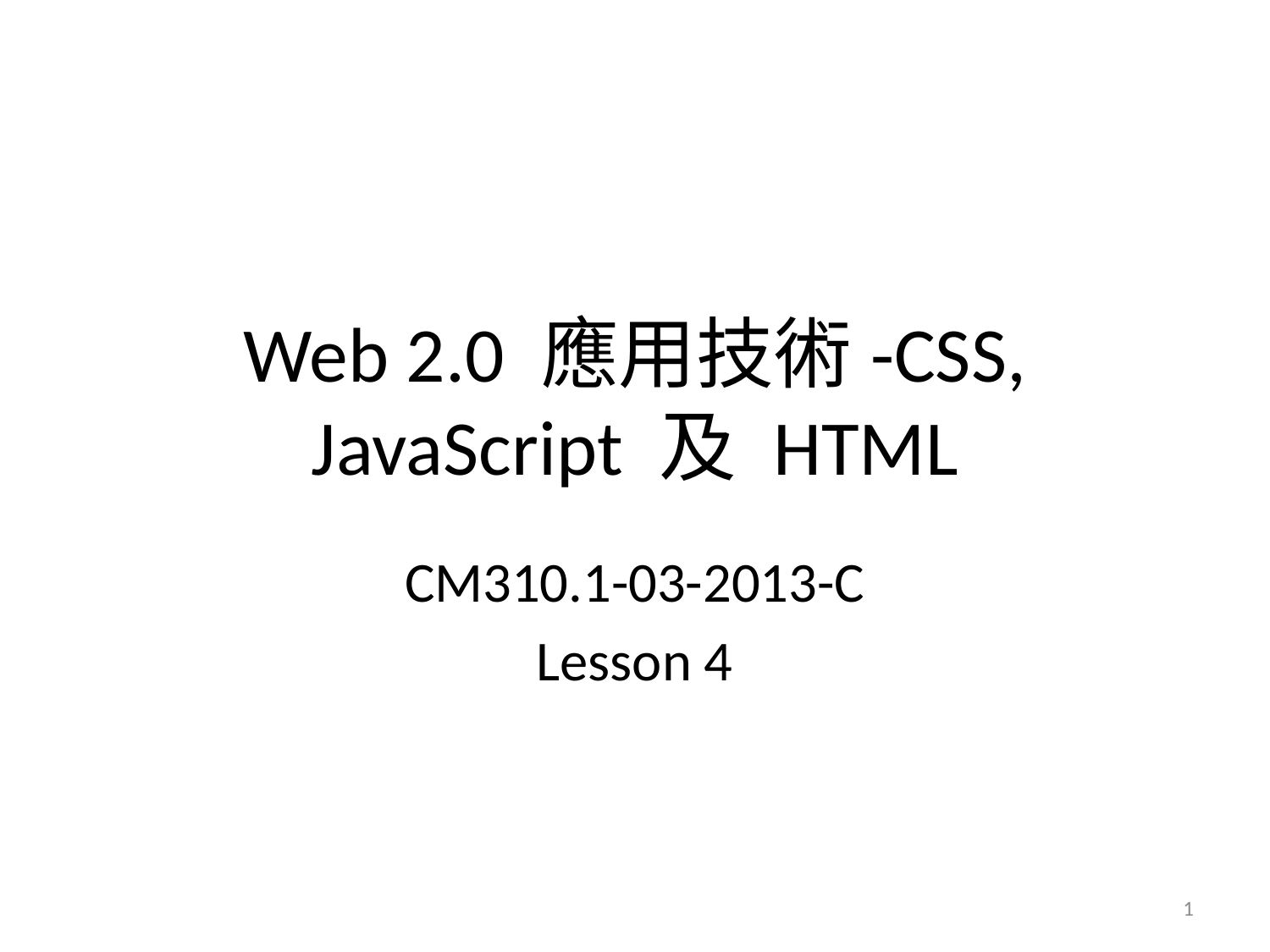

# Web 2.0 應用技術-CSS, JavaScript 及 HTML
CM310.1-03-2013-C
Lesson 4
1